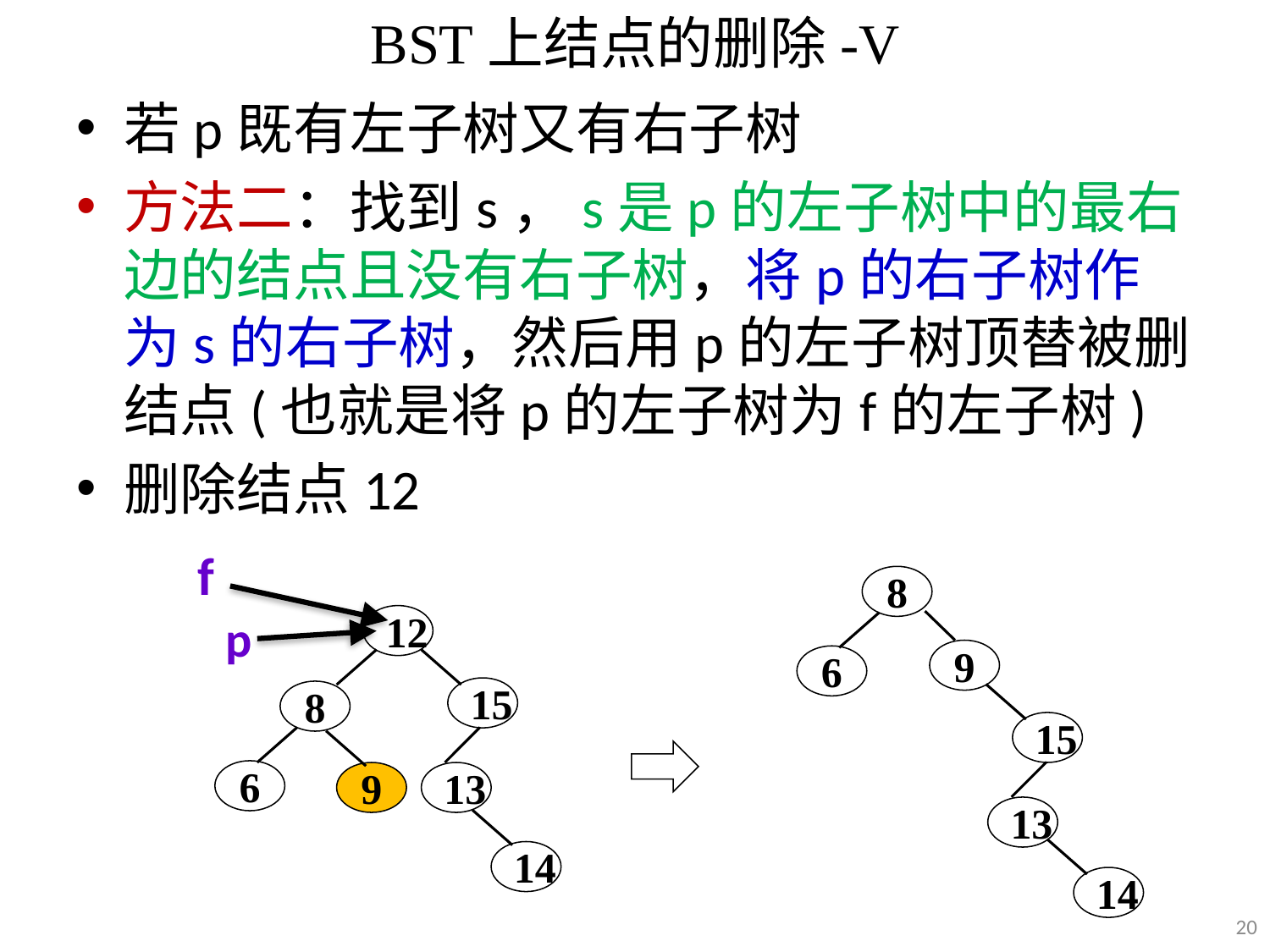

# BST上结点的删除-V
若p既有左子树又有右子树
方法二：找到s，s是p的左子树中的最右边的结点且没有右子树，将p的右子树作为s的右子树，然后用p的左子树顶替被删结点(也就是将p的左子树为f的左子树)
删除结点12
f
8

9
6

15

13

14
p
12

15
8

6
9
13

14

20